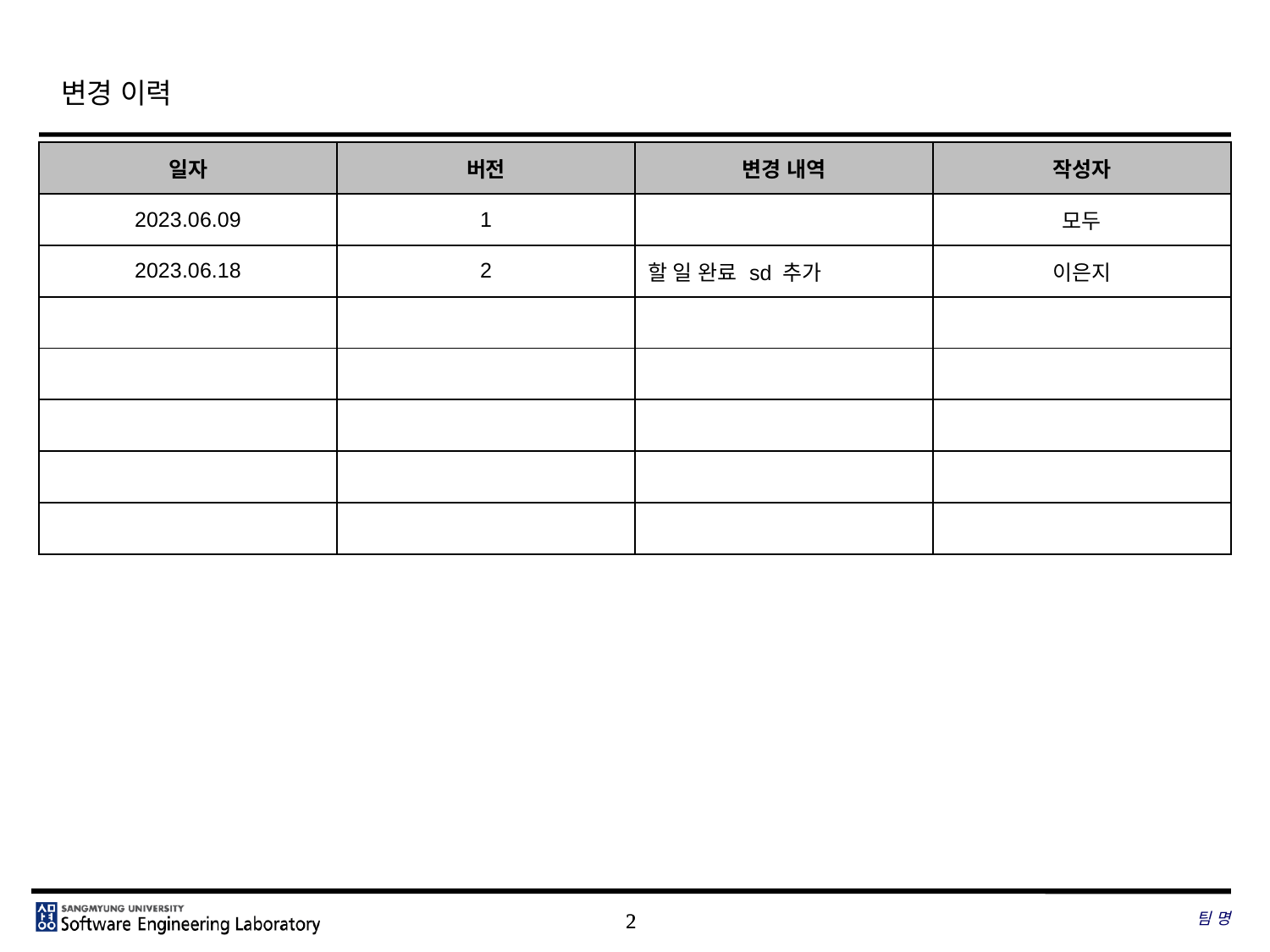

# 변경 이력
| 일자 | 버전 | 변경 내역 | 작성자 |
| --- | --- | --- | --- |
| 2023.06.09 | 1 |  | 모두 |
| 2023.06.18 | 2 | 할 일 완료 sd 추가 | 이은지 |
|  |  |  |  |
|  |  |  |  |
|  |  |  |  |
|  |  |  |  |
|  |  |  |  |
팀 명